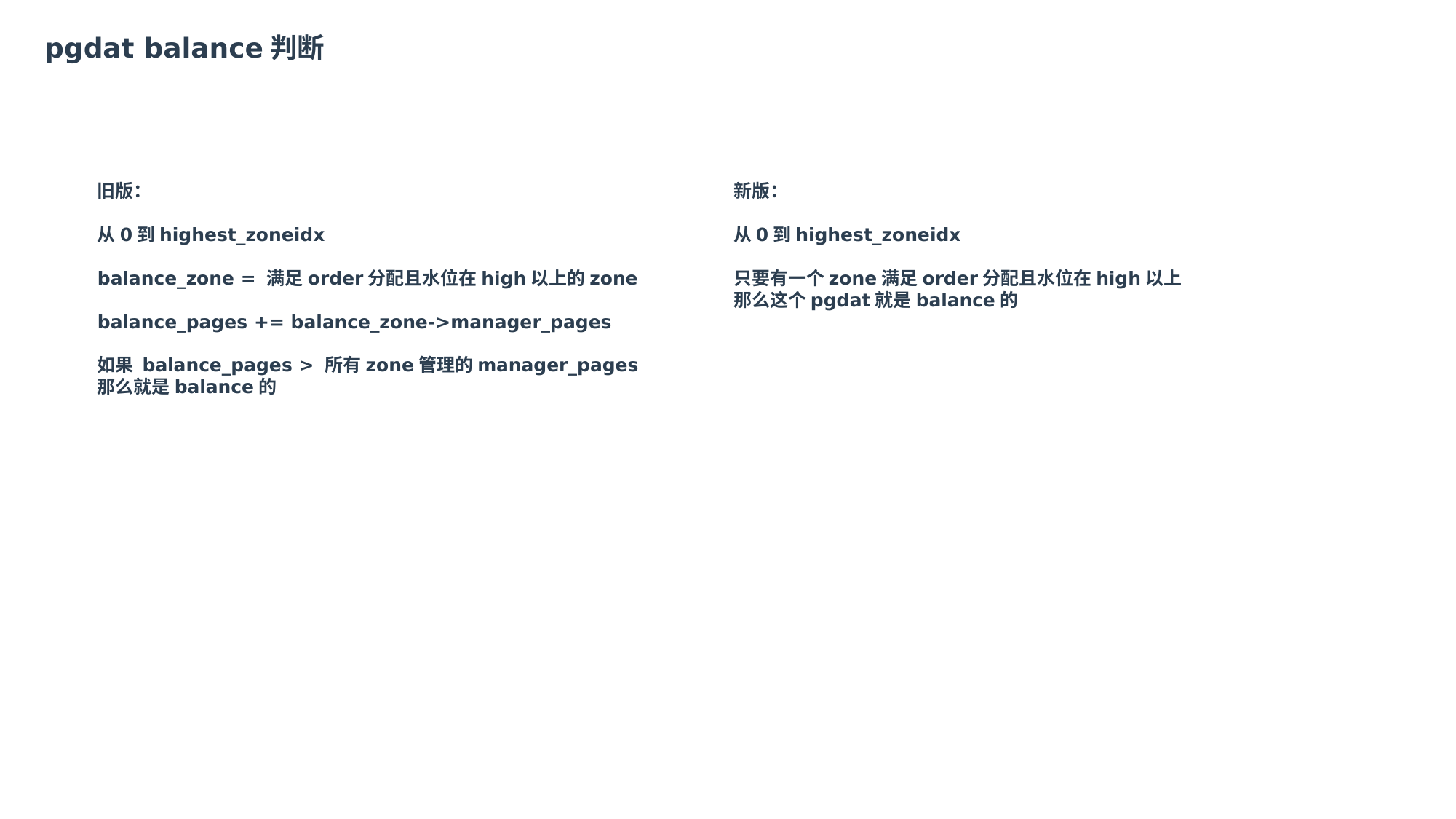

pgdat balance判断
旧版：

从0到highest_zoneidx

balance_zone = 满足order分配且水位在high以上的zone

balance_pages += balance_zone->manager_pages

如果 balance_pages > 所有zone管理的manager_pages
那么就是balance的

新版：

从0到highest_zoneidx

只要有一个zone满足order分配且水位在high以上
那么这个pgdat就是balance的